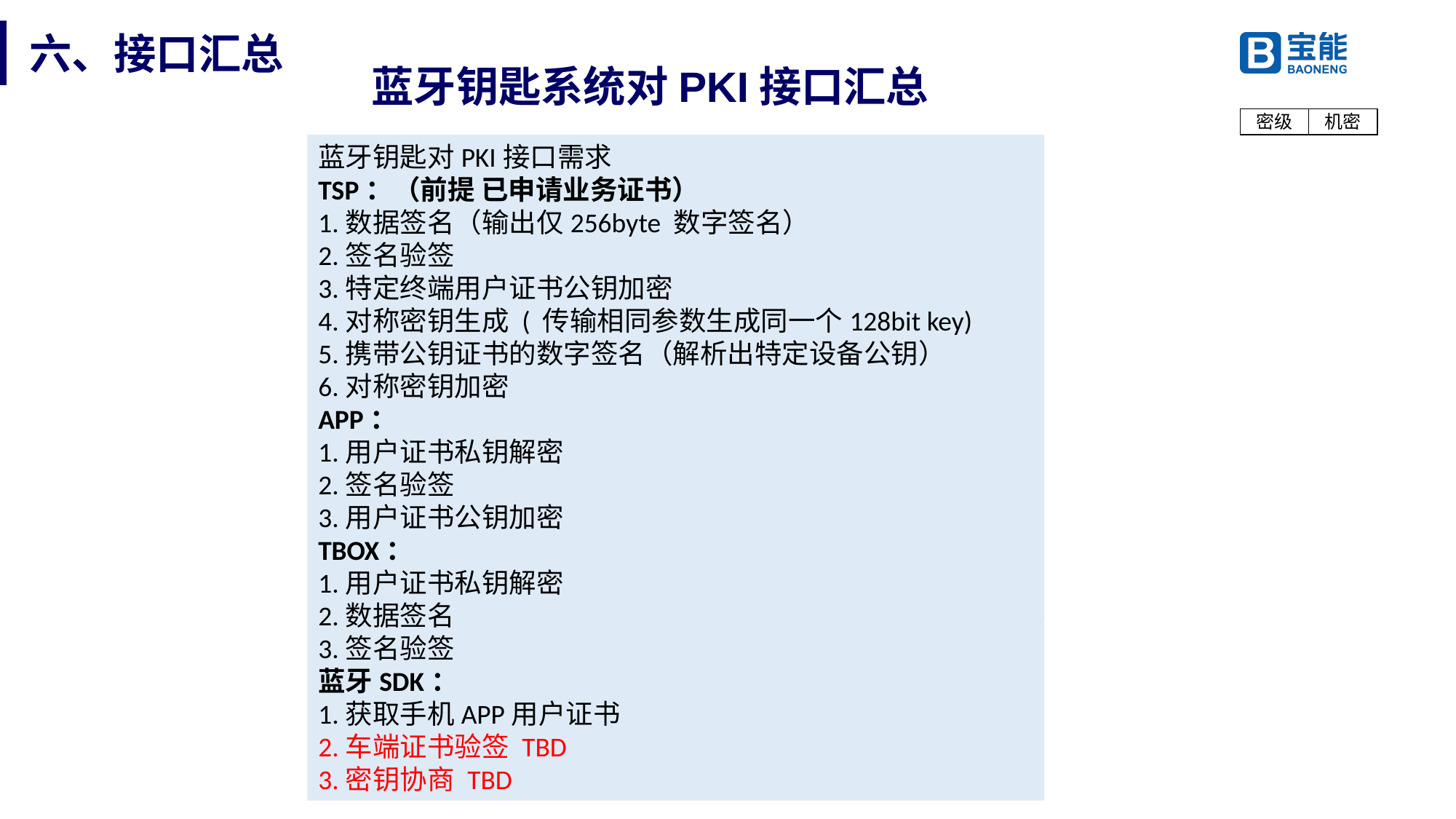

六、接口汇总
# 蓝牙钥匙系统对PKI接口汇总
蓝牙钥匙对PKI接口需求
TSP：（前提 已申请业务证书）
1.数据签名（输出仅256byte 数字签名）
2.签名验签
3.特定终端用户证书公钥加密
4.对称密钥生成 ( 传输相同参数生成同一个128bit key)
5.携带公钥证书的数字签名（解析出特定设备公钥）
6.对称密钥加密
APP：
1.用户证书私钥解密
2.签名验签
3.用户证书公钥加密
TBOX：
1.用户证书私钥解密
2.数据签名
3.签名验签
蓝牙SDK：
1.获取手机APP用户证书
2.车端证书验签 TBD
3.密钥协商 TBD
18